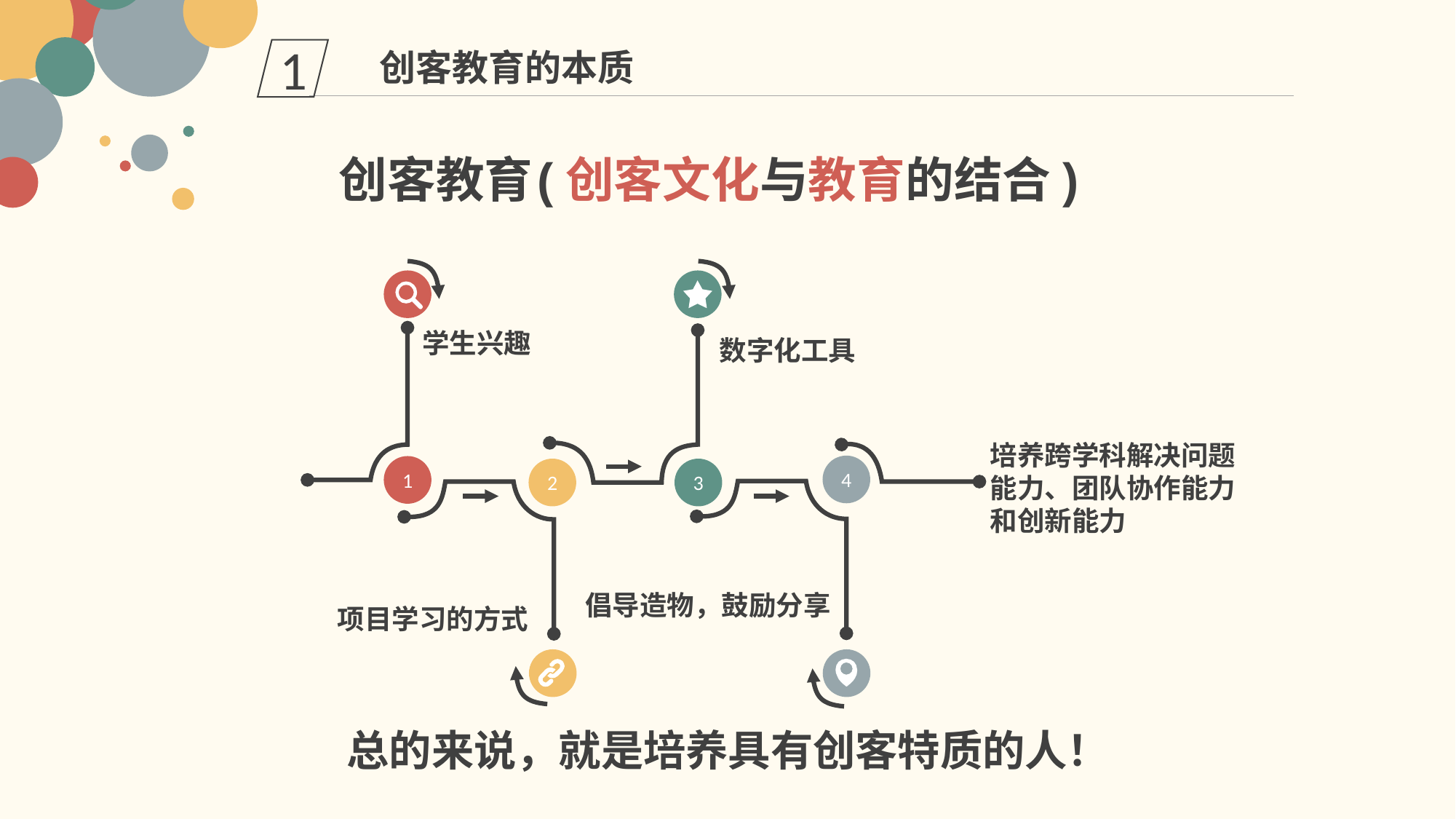

创客教育的本质
1
创客教育
(创客文化与教育的结合)

学生兴趣

数字化工具

培养跨学科解决问题能力、团队协作能力和创新能力

4
1
2
3

倡导造物，鼓励分享

项目学习的方式

总的来说，就是培养具有创客特质的人！